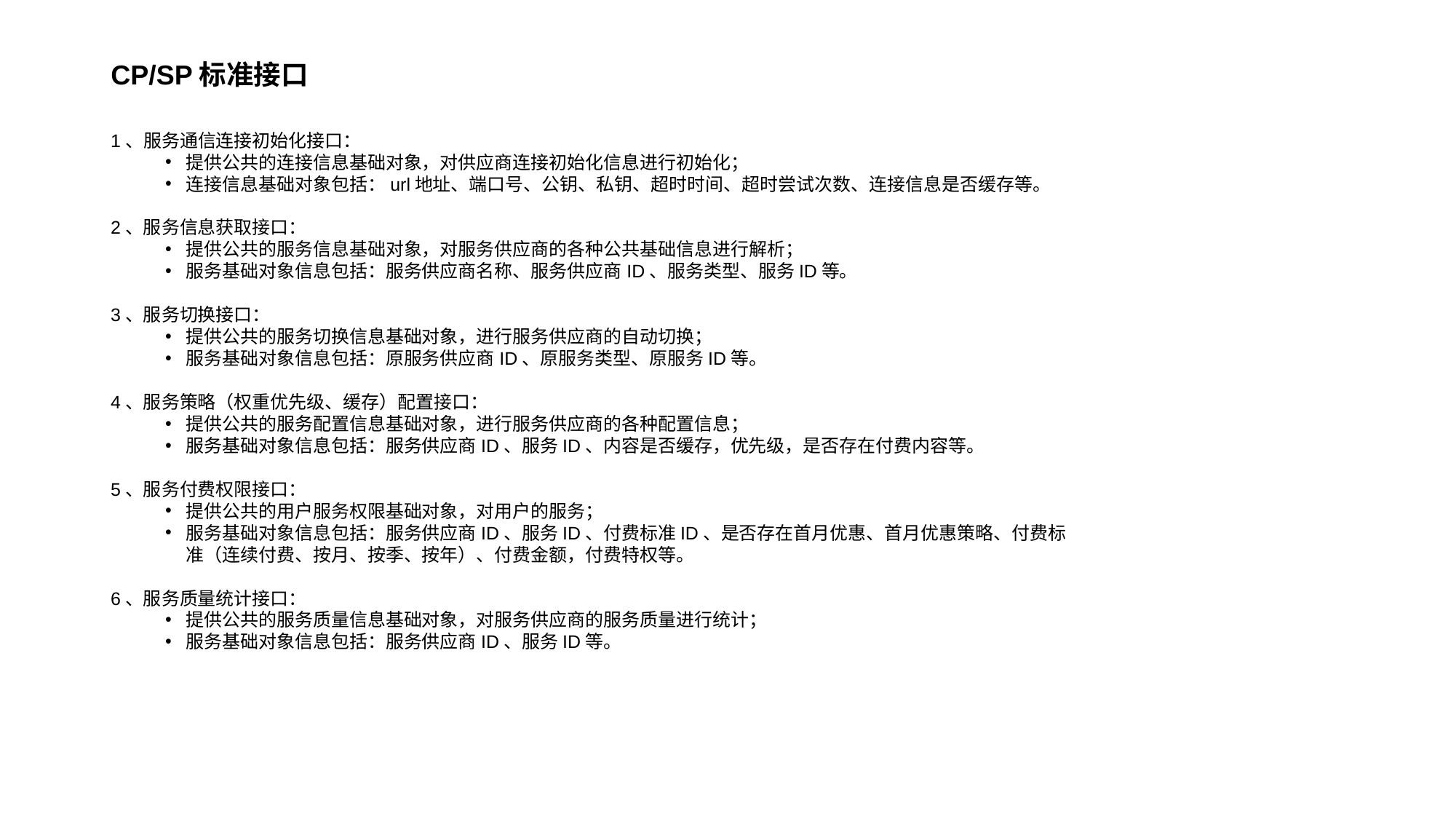

# CP/SP标准接口
1、服务通信连接初始化接口：
提供公共的连接信息基础对象，对供应商连接初始化信息进行初始化；
连接信息基础对象包括：url地址、端口号、公钥、私钥、超时时间、超时尝试次数、连接信息是否缓存等。

2、服务信息获取接口：
提供公共的服务信息基础对象，对服务供应商的各种公共基础信息进行解析；
服务基础对象信息包括：服务供应商名称、服务供应商ID、服务类型、服务ID等。

3、服务切换接口：
提供公共的服务切换信息基础对象，进行服务供应商的自动切换；
服务基础对象信息包括：原服务供应商ID、原服务类型、原服务ID等。

4、服务策略（权重优先级、缓存）配置接口：
提供公共的服务配置信息基础对象，进行服务供应商的各种配置信息；
服务基础对象信息包括：服务供应商ID、服务ID、内容是否缓存，优先级，是否存在付费内容等。

5、服务付费权限接口：
提供公共的用户服务权限基础对象，对用户的服务；
服务基础对象信息包括：服务供应商ID、服务ID、付费标准ID、是否存在首月优惠、首月优惠策略、付费标准（连续付费、按月、按季、按年）、付费金额，付费特权等。

6、服务质量统计接口：
提供公共的服务质量信息基础对象，对服务供应商的服务质量进行统计；
服务基础对象信息包括：服务供应商ID、服务ID等。